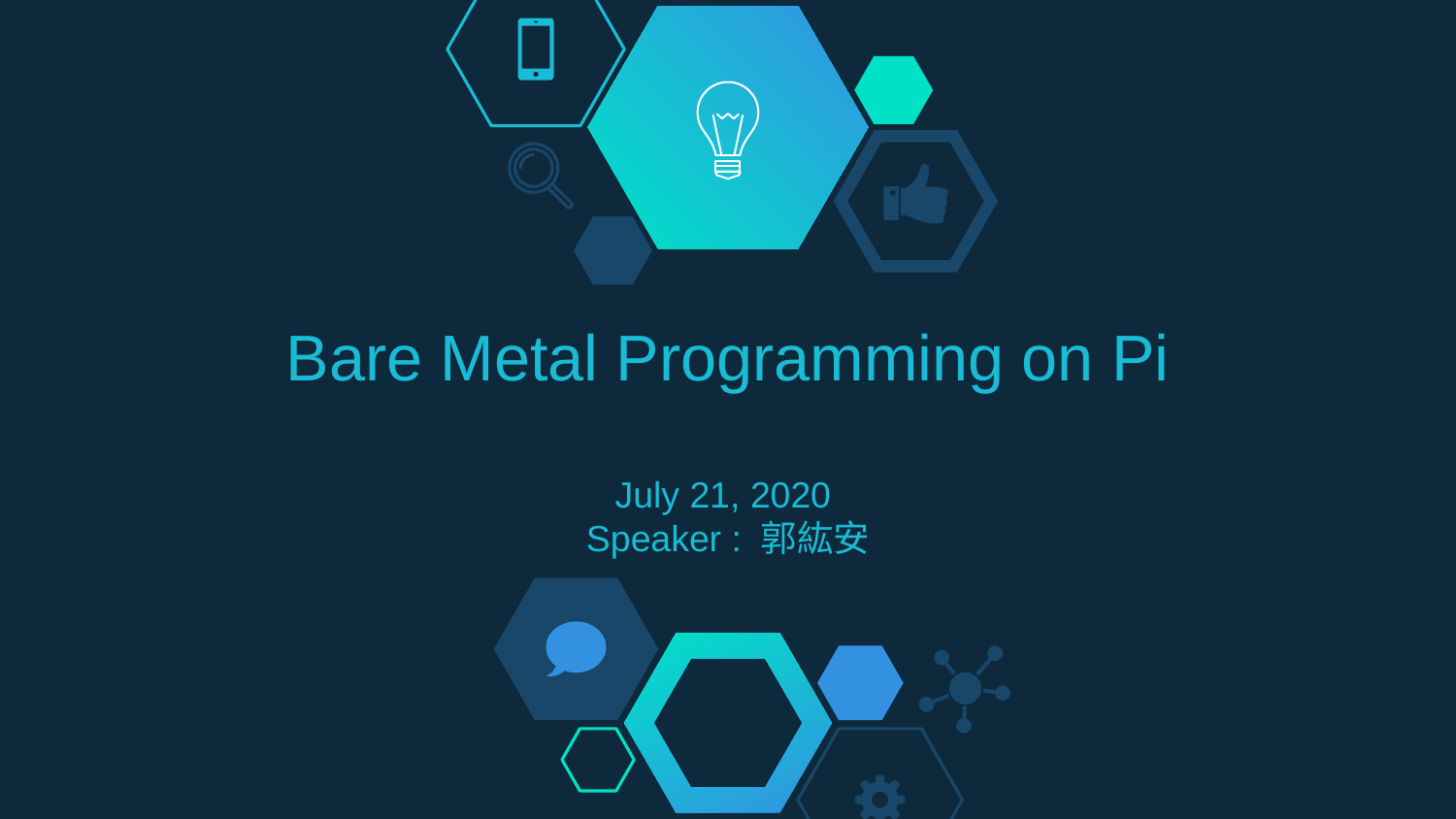

# Bare Metal Programming on Pi July 21, 2020 Speaker : 郭紘安